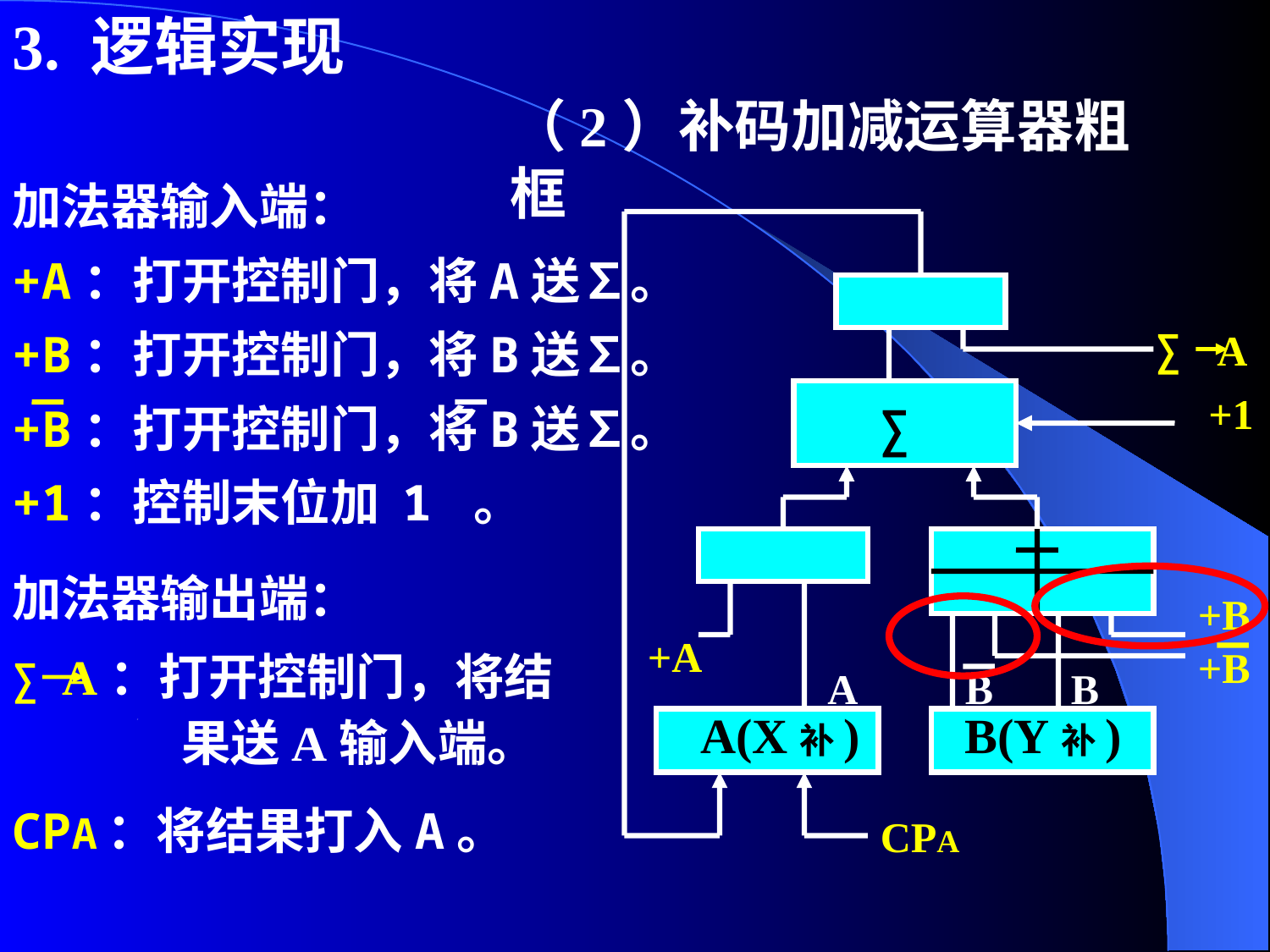

3. 逻辑实现
（2）补码加减运算器粗框
加法器输入端：

 ∑  A

+A：打开控制门，将A送∑。
+B：打开控制门，将B送∑。

∑
+1
+B：打开控制门，将B送∑。

+1：控制末位加 1 。

+A

A

+B

+B

B

B

加法器输出端：

∑  A：打开控制门，将结
              果送A输入端。

A(X补)
B(Y补)

CPA：将结果打入A。
CPA